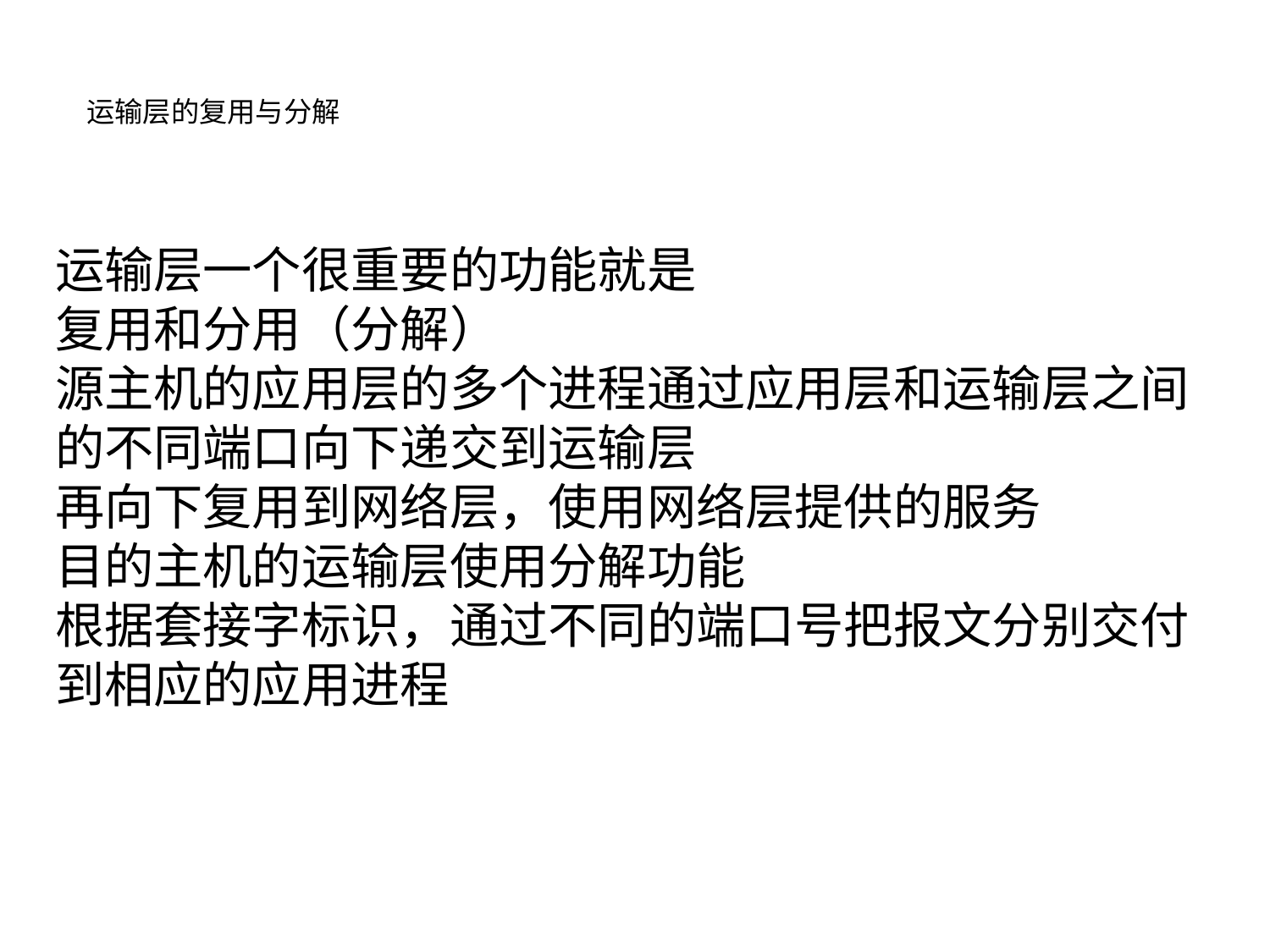

运输层的复用与分解
运输层一个很重要的功能就是
复用和分用（分解）
源主机的应用层的多个进程通过应用层和运输层之间的不同端口向下递交到运输层
再向下复用到网络层，使用网络层提供的服务
目的主机的运输层使用分解功能
根据套接字标识，通过不同的端口号把报文分别交付到相应的应用进程